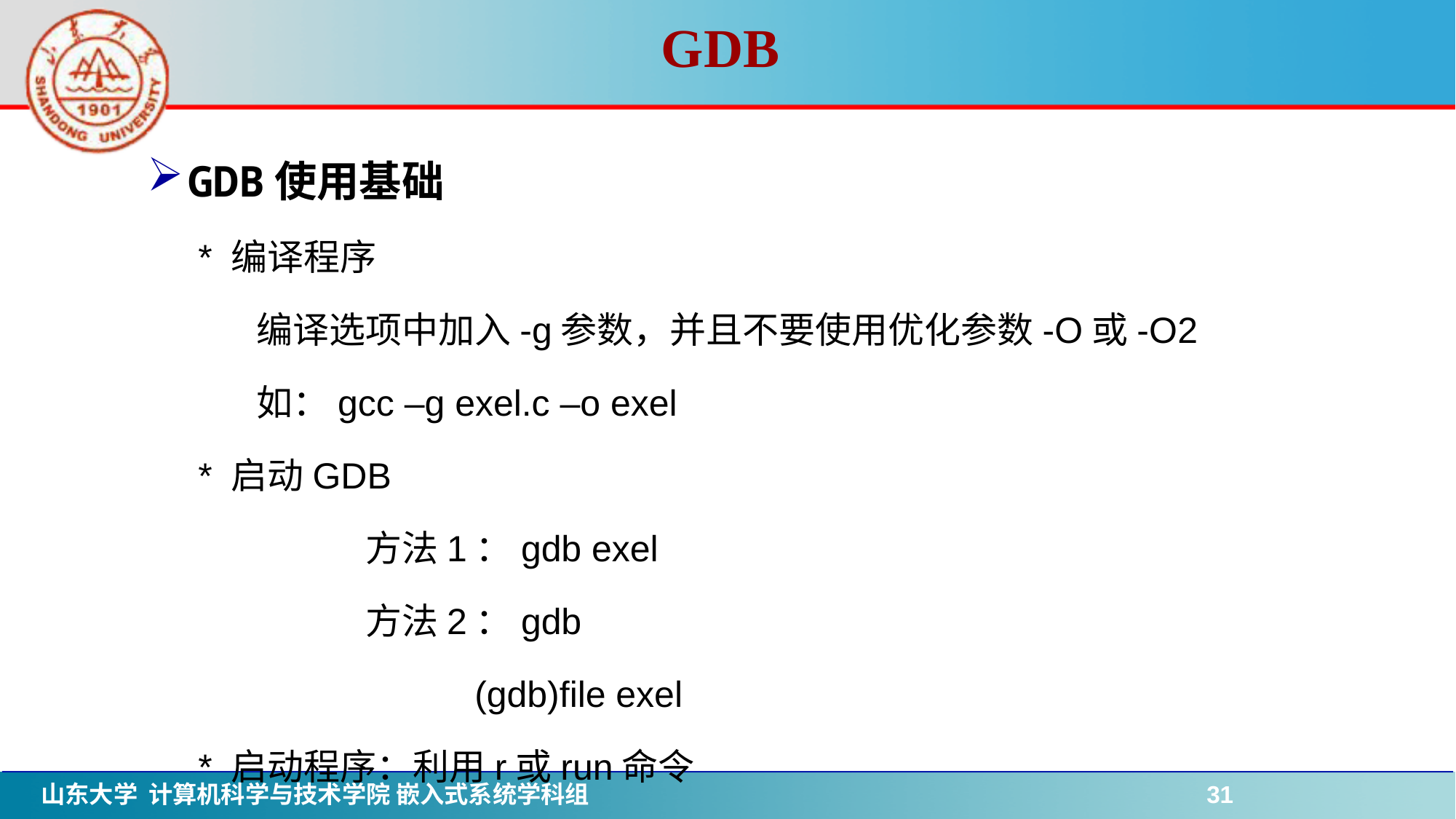

# GDB
GDB使用基础
     * 编译程序
	编译选项中加入-g参数，并且不要使用优化参数-O或-O2
	如：gcc –g exel.c –o exel
     * 启动GDB
		方法1：gdb exel
		方法2：gdb
			(gdb)file exel
     * 启动程序：利用r或run命令
     * 如何退出gdb :    (gdb)quit